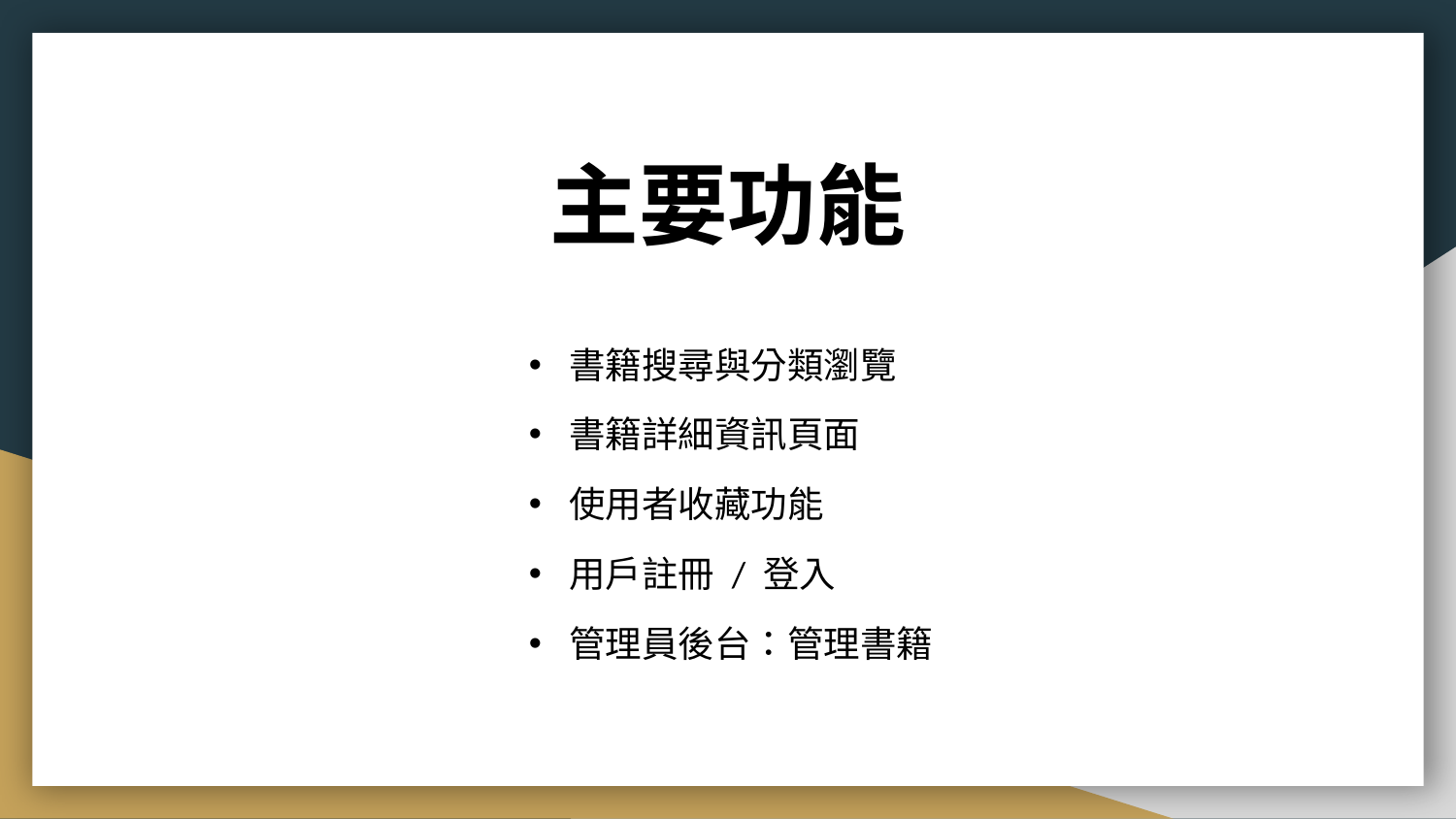

# 主要功能
書籍搜尋與分類瀏覽
書籍詳細資訊頁面
使用者收藏功能
用戶註冊 / 登入
管理員後台：管理書籍